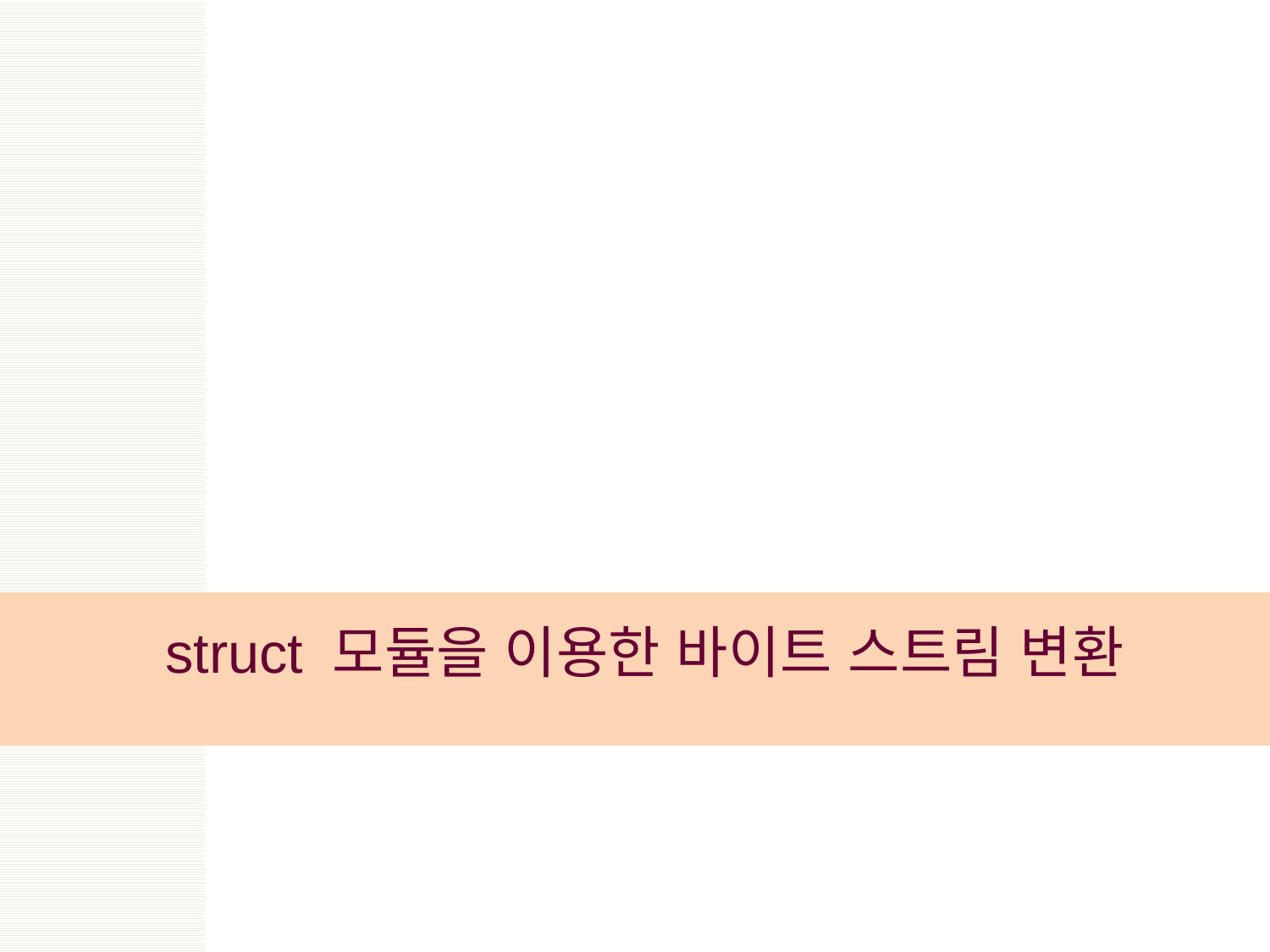

# struct 모듈을 이용한 바이트 스트림 변환